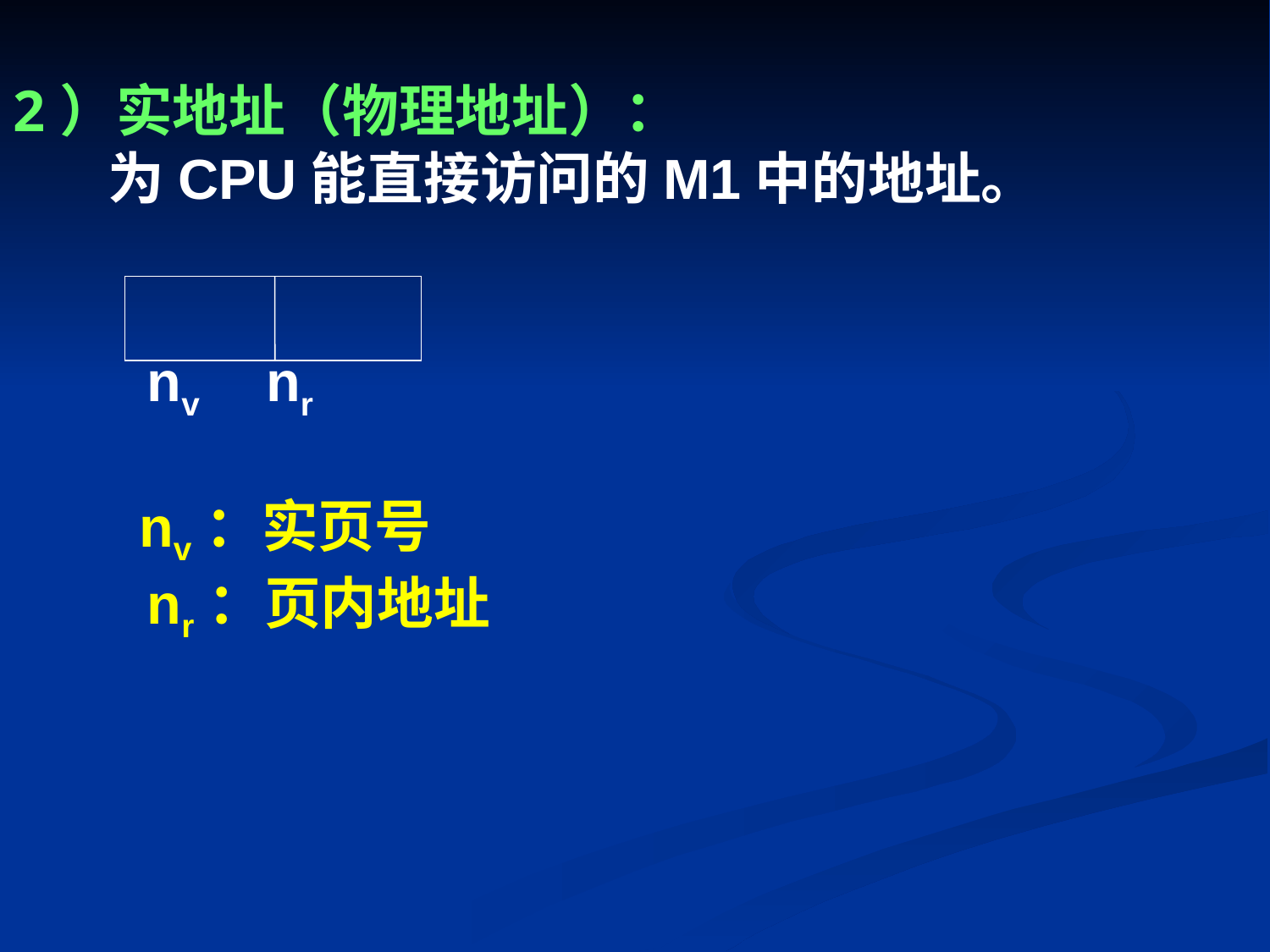

# 2）实地址（物理地址）： 为CPU能直接访问的M1中的地址。 nv	  nr nv：实页号 nr：页内地址